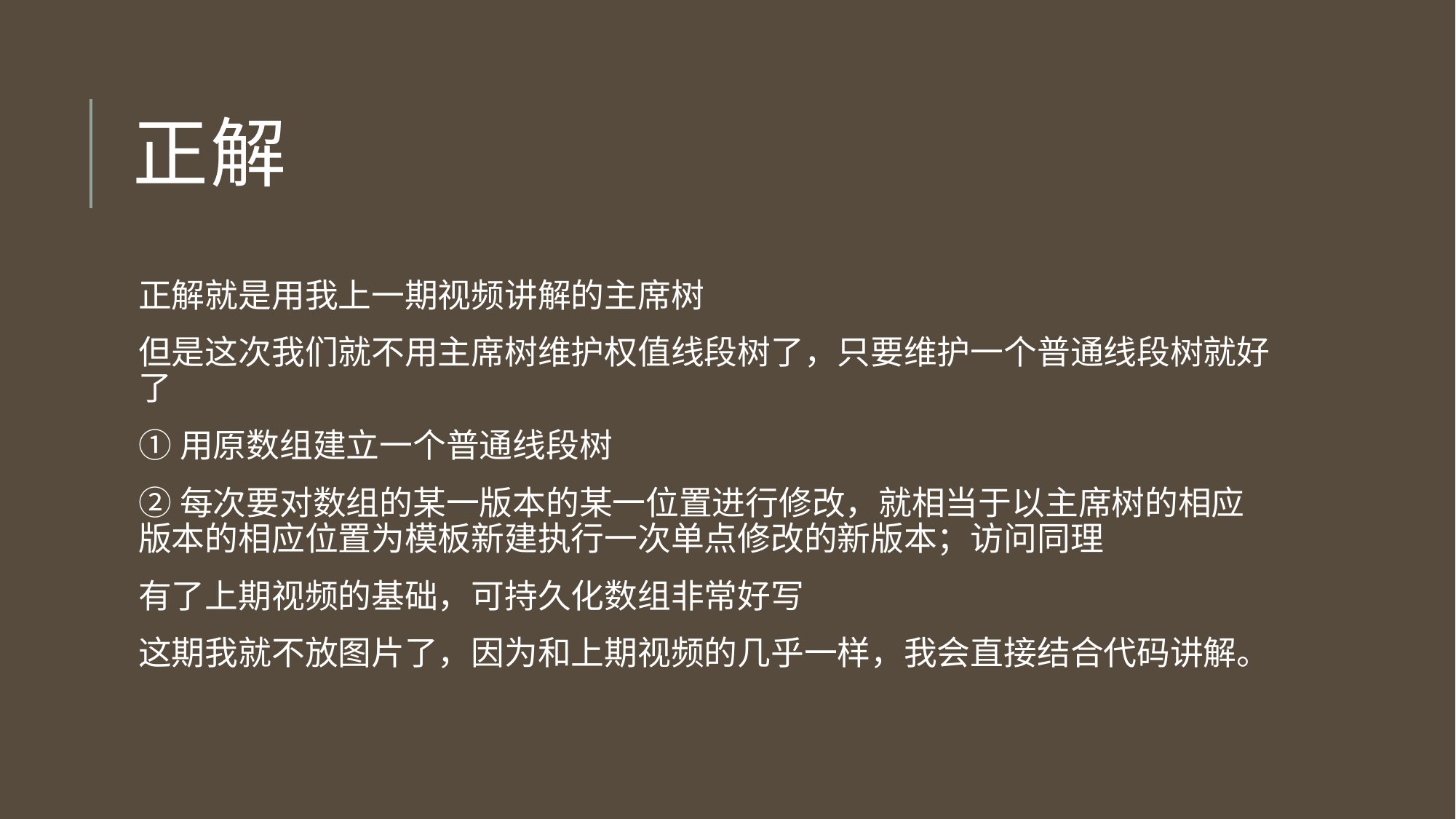

# 正解
正解就是用我上一期视频讲解的主席树
但是这次我们就不用主席树维护权值线段树了，只要维护一个普通线段树就好了
①用原数组建立一个普通线段树
②每次要对数组的某一版本的某一位置进行修改，就相当于以主席树的相应版本的相应位置为模板新建执行一次单点修改的新版本；访问同理
有了上期视频的基础，可持久化数组非常好写
这期我就不放图片了，因为和上期视频的几乎一样，我会直接结合代码讲解。